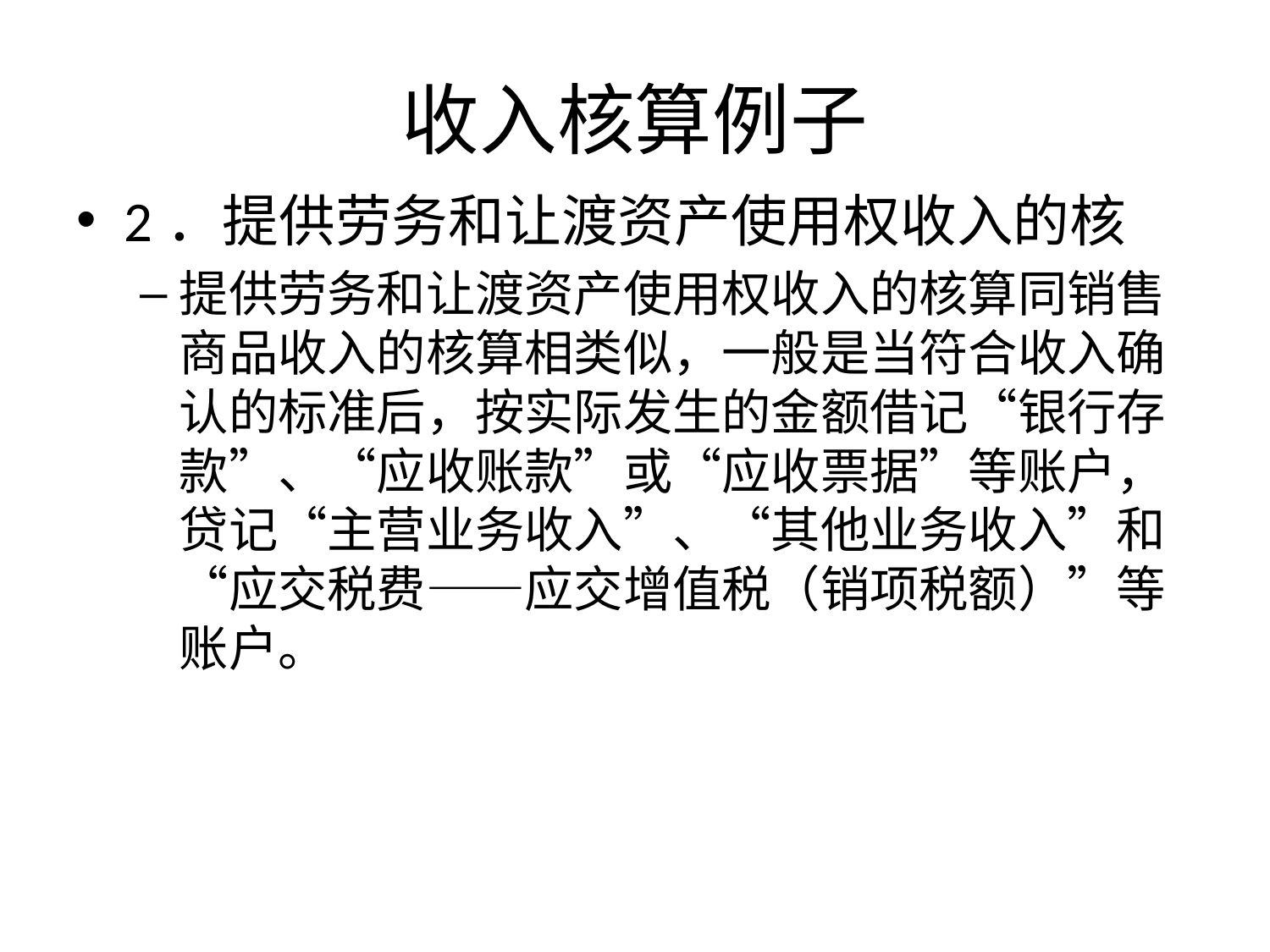

# 收入核算例子
2．提供劳务和让渡资产使用权收入的核
提供劳务和让渡资产使用权收入的核算同销售商品收入的核算相类似，一般是当符合收入确认的标准后，按实际发生的金额借记“银行存款”、“应收账款”或“应收票据”等账户，贷记“主营业务收入”、“其他业务收入”和“应交税费——应交增值税（销项税额）”等账户。